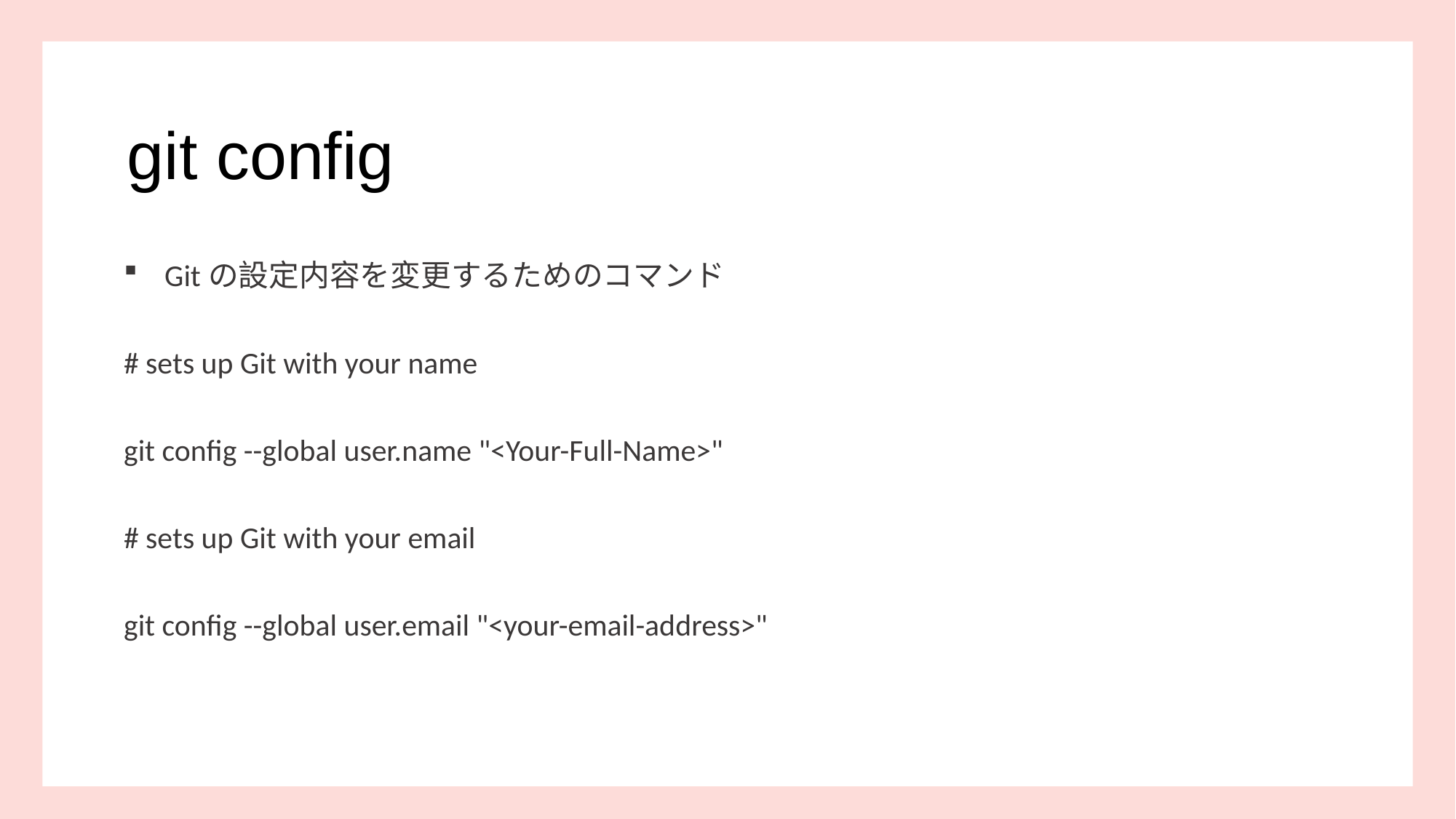

#
git config

Gitの設定内容を変更するためのコマンド

# sets up Git with your name

git config --global user.name "<Your-Full-Name>"

# sets up Git with your email

git config --global user.email "<your-email-address>"